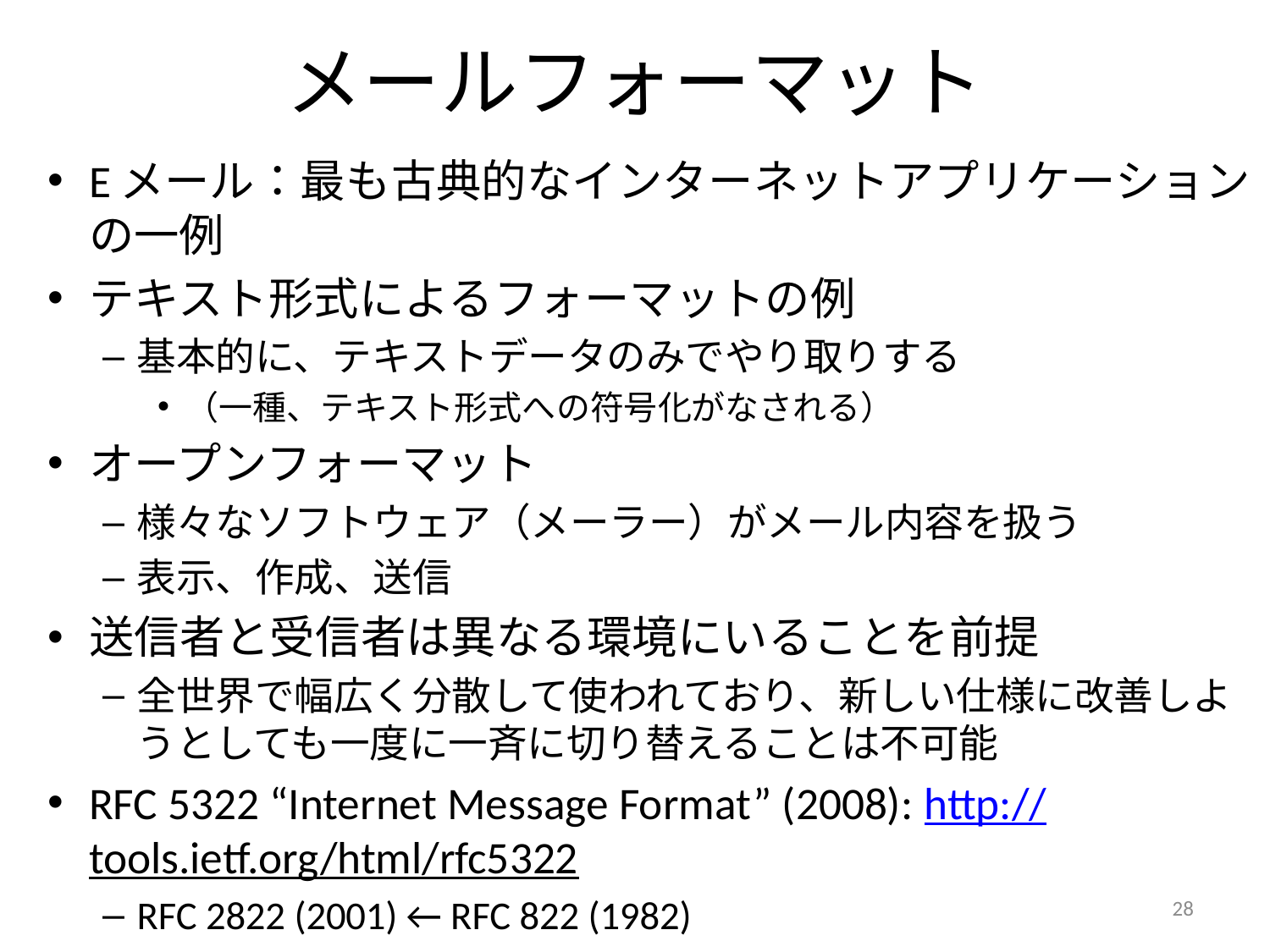

# メールフォーマット
Eメール：最も古典的なインターネットアプリケーションの一例
テキスト形式によるフォーマットの例
基本的に、テキストデータのみでやり取りする
（一種、テキスト形式への符号化がなされる）
オープンフォーマット
様々なソフトウェア（メーラー）がメール内容を扱う
表示、作成、送信
送信者と受信者は異なる環境にいることを前提
全世界で幅広く分散して使われており、新しい仕様に改善しようとしても一度に一斉に切り替えることは不可能
RFC 5322 “Internet Message Format” (2008): http://tools.ietf.org/html/rfc5322
RFC 2822 (2001) ← RFC 822 (1982)
28